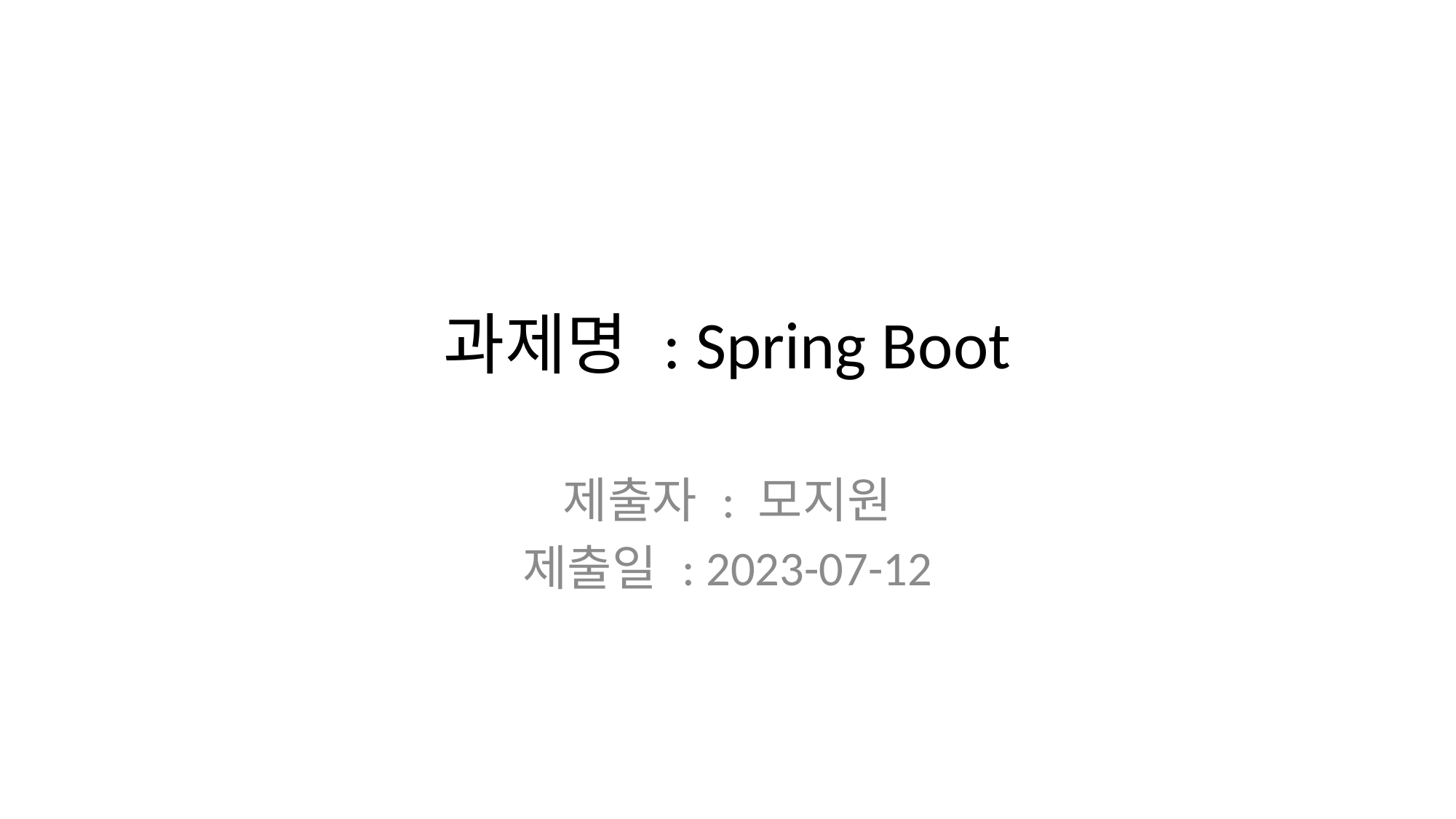

# 과제명 : Spring Boot
제출자 : 모지원
제출일 : 2023-07-12